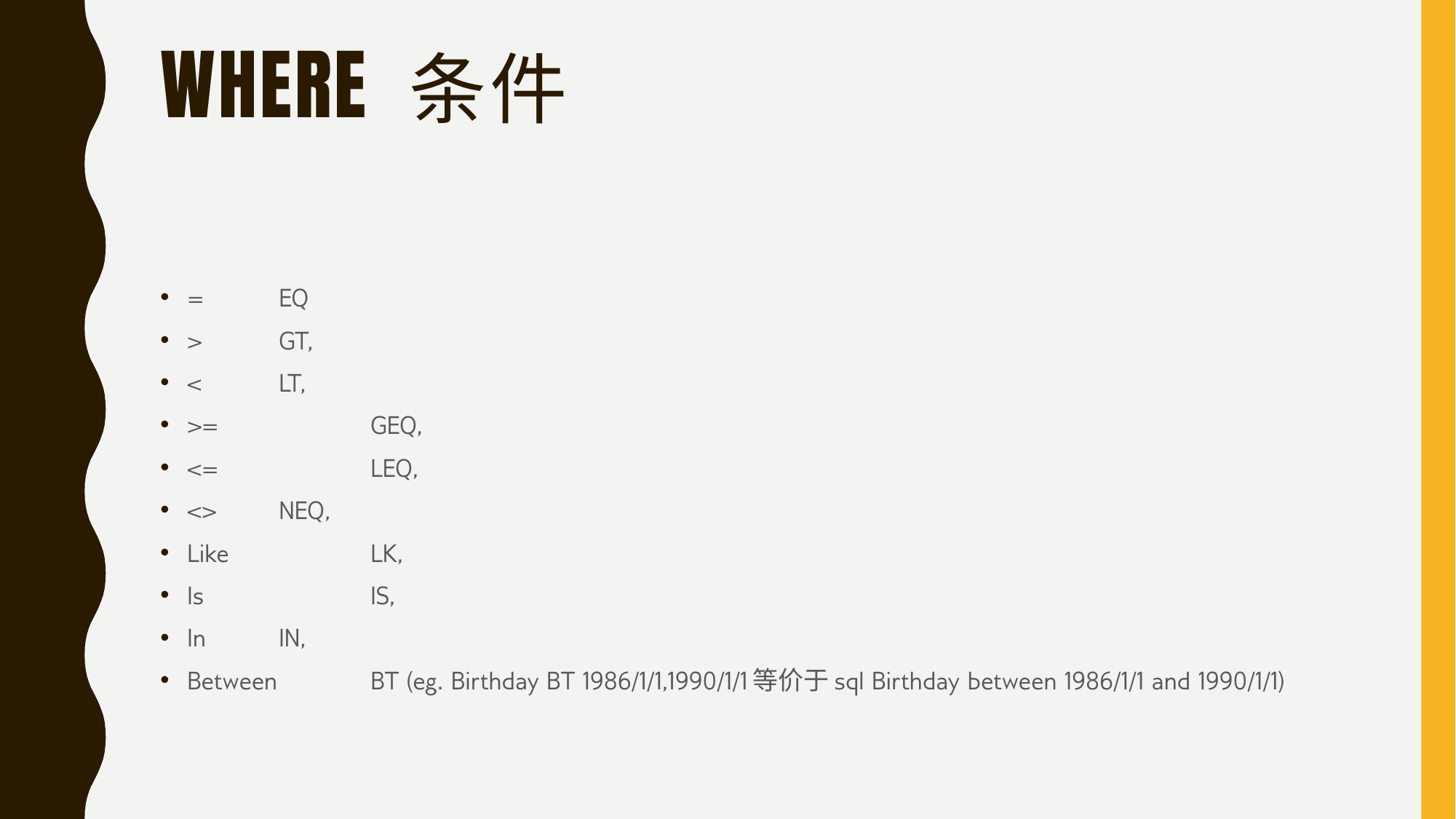

# Where 条件
=        		EQ
>        		GT,
<        		LT,
>=        	GEQ,
<=        	LEQ,
<>        	NEQ,
Like        	LK,
Is	        	IS,
In        		IN,
Between        	BT (eg. Birthday BT 1986/1/1,1990/1/1等价于sql Birthday between 1986/1/1 and 1990/1/1)